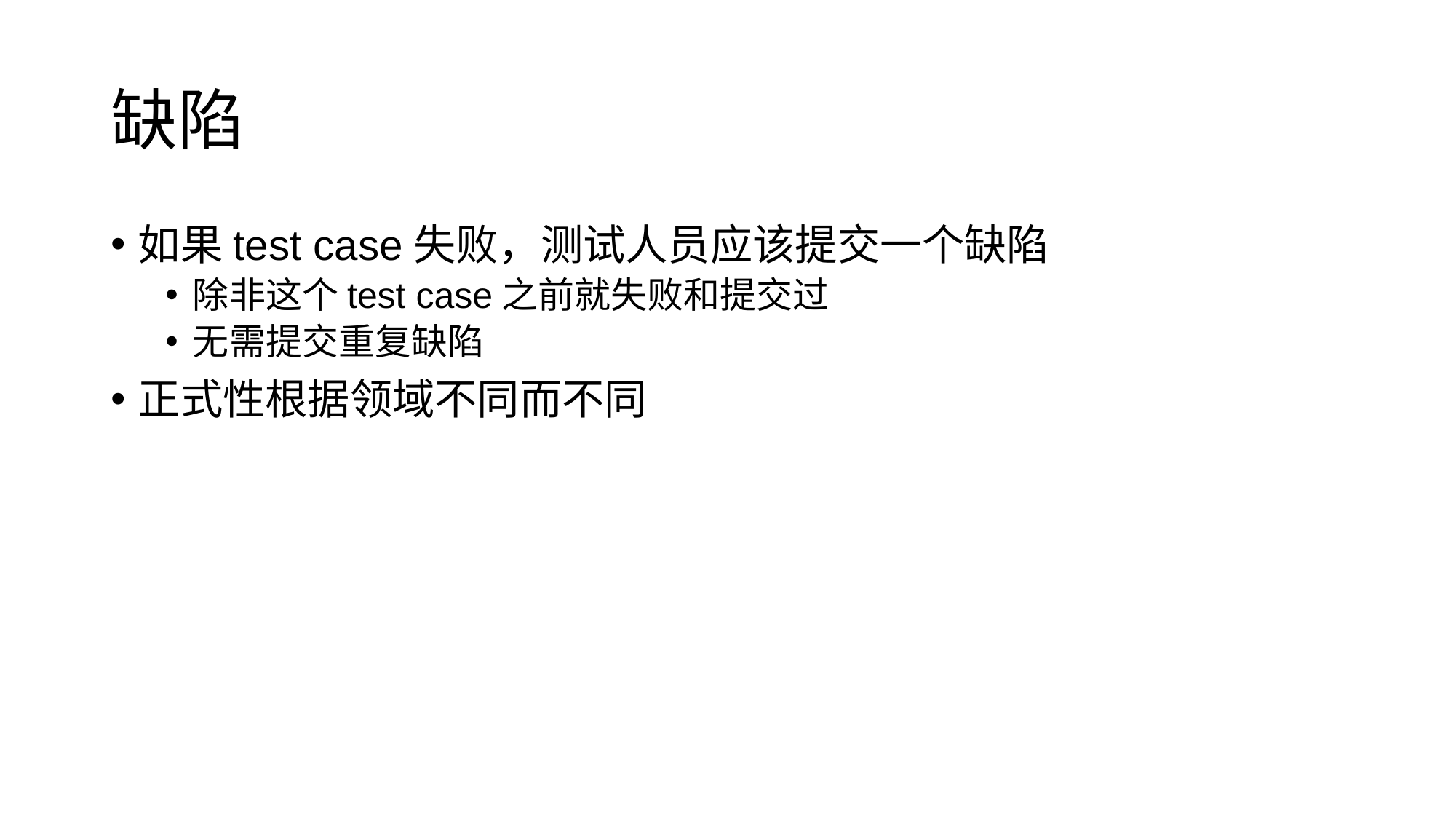

# 缺陷
如果test case失败，测试人员应该提交一个缺陷
除非这个test case之前就失败和提交过
无需提交重复缺陷
正式性根据领域不同而不同